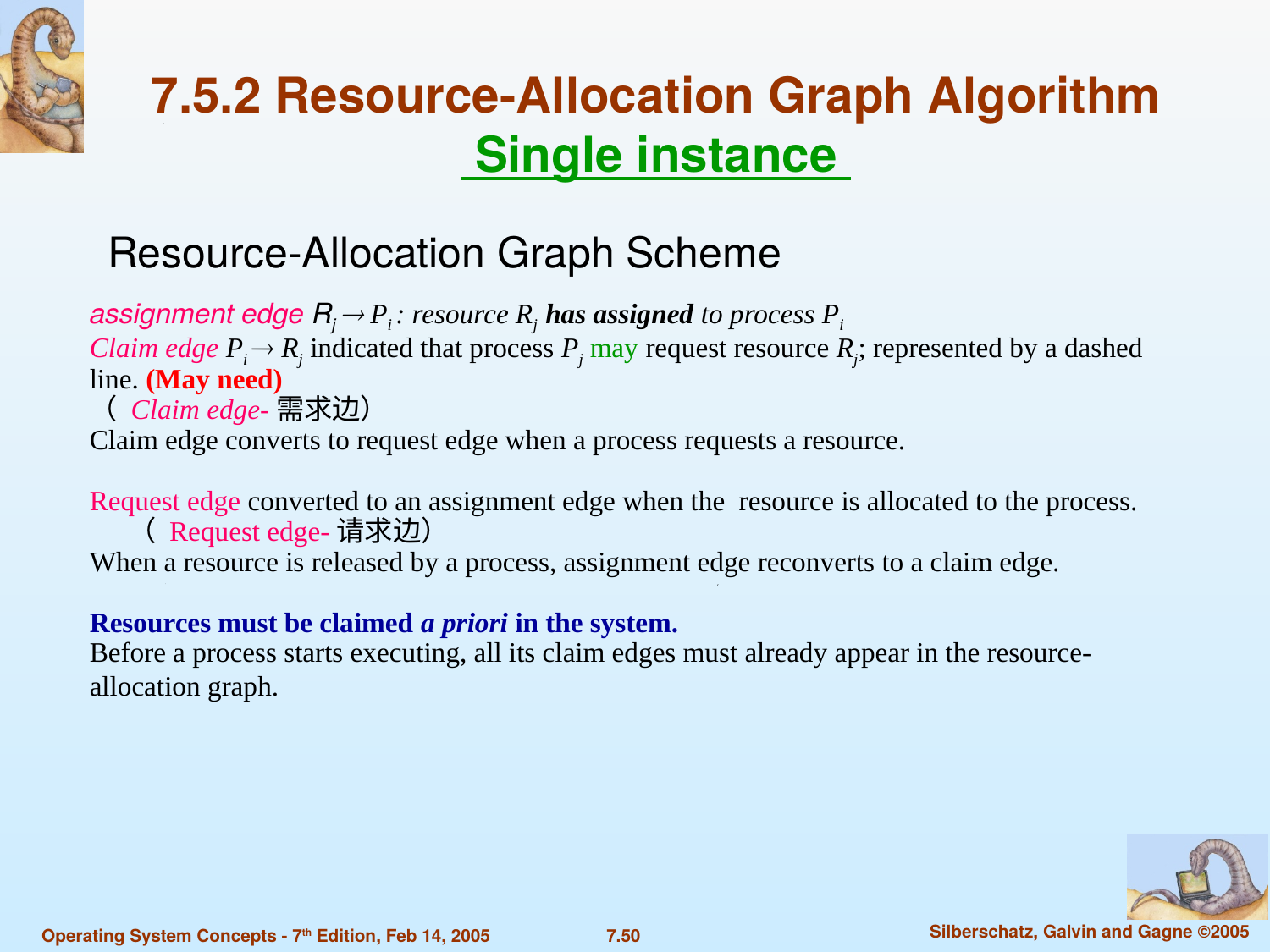

7.5.2 Resource-Allocation Graph Algorithm
 Single instance
Resource-Allocation Graph Scheme
assignment edge Rj → Pi : resource Rj  has assigned to process Pi
Claim edge Pi → Rj indicated that process Pj may request resource Rj; represented by a dashed line. (May need)
（ Claim edge-需求边）
Claim edge converts to request edge when a process requests a resource.
Request edge converted to an assignment edge when the  resource is allocated to the process.
     （ Request edge-请求边）
When a resource is released by a process, assignment edge reconverts to a claim edge.
Resources must be claimed a priori in the system.
Before a process starts executing, all its claim edges must already appear in the resource-allocation graph.